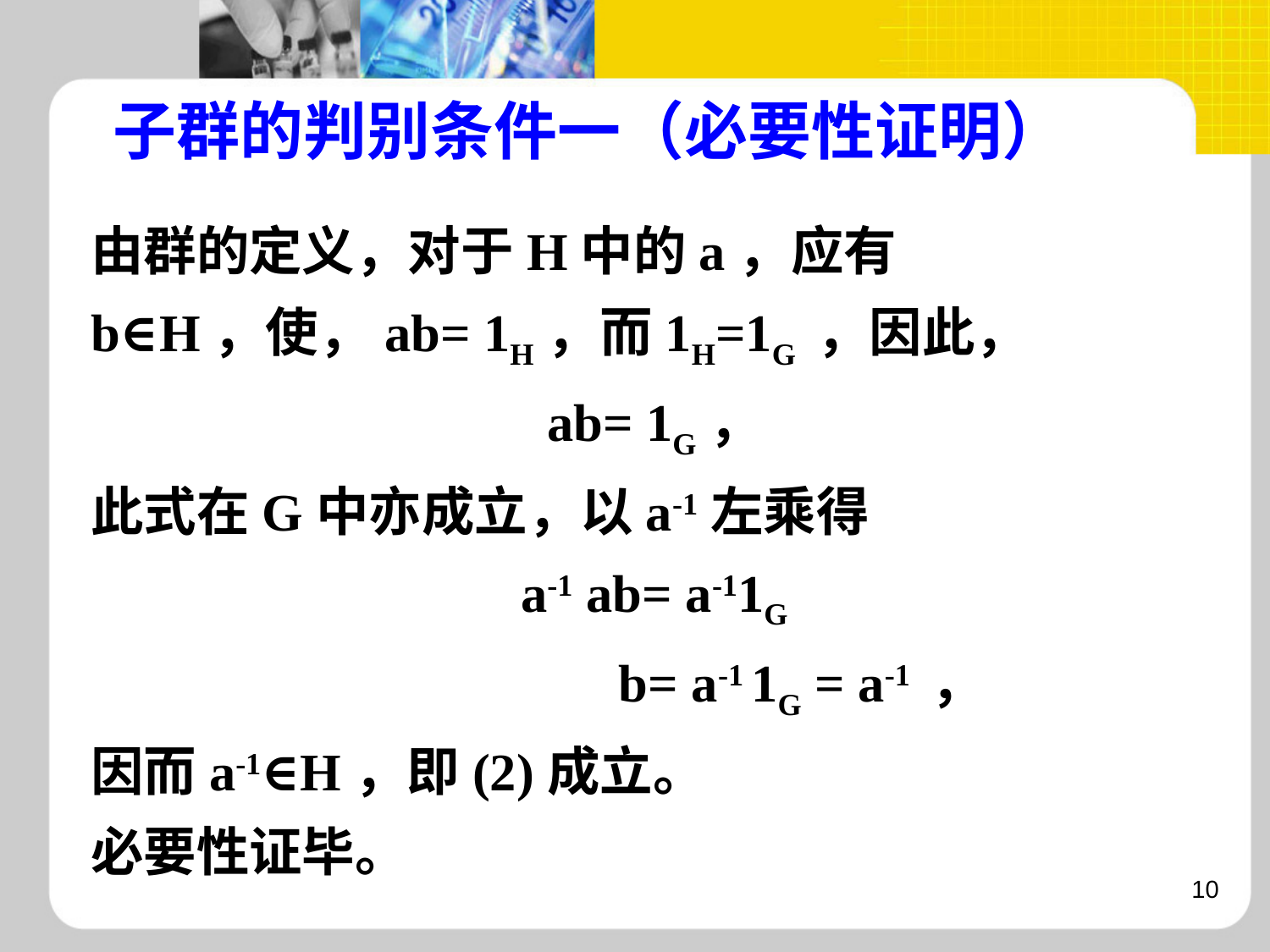

# 子群的判别条件一（必要性证明）
由群的定义，对于H中的a，应有
b∈H，使，ab= 1H，而1H=1G ，因此，
ab= 1G，
此式在G中亦成立，以a-1左乘得
a-1 ab= a-11G
                      b= a-1 1G = a-1 ，
因而a-1∈H，即(2)成立。
必要性证毕。

10